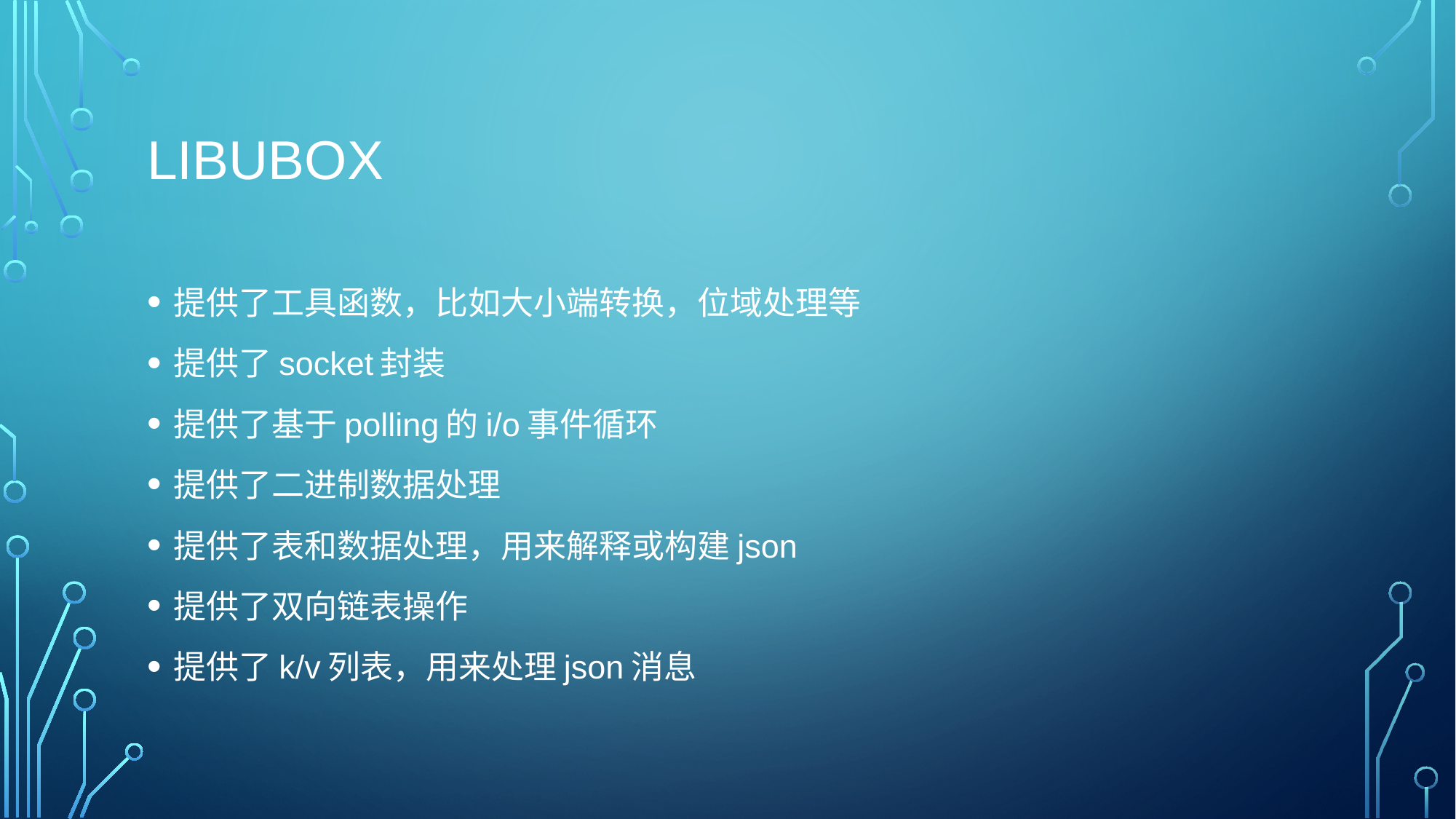

# LIBUBOX
提供了工具函数，比如大小端转换，位域处理等
提供了socket封装
提供了基于polling的i/o事件循环
提供了二进制数据处理
提供了表和数据处理，用来解释或构建json
提供了双向链表操作
提供了k/v列表，用来处理json消息